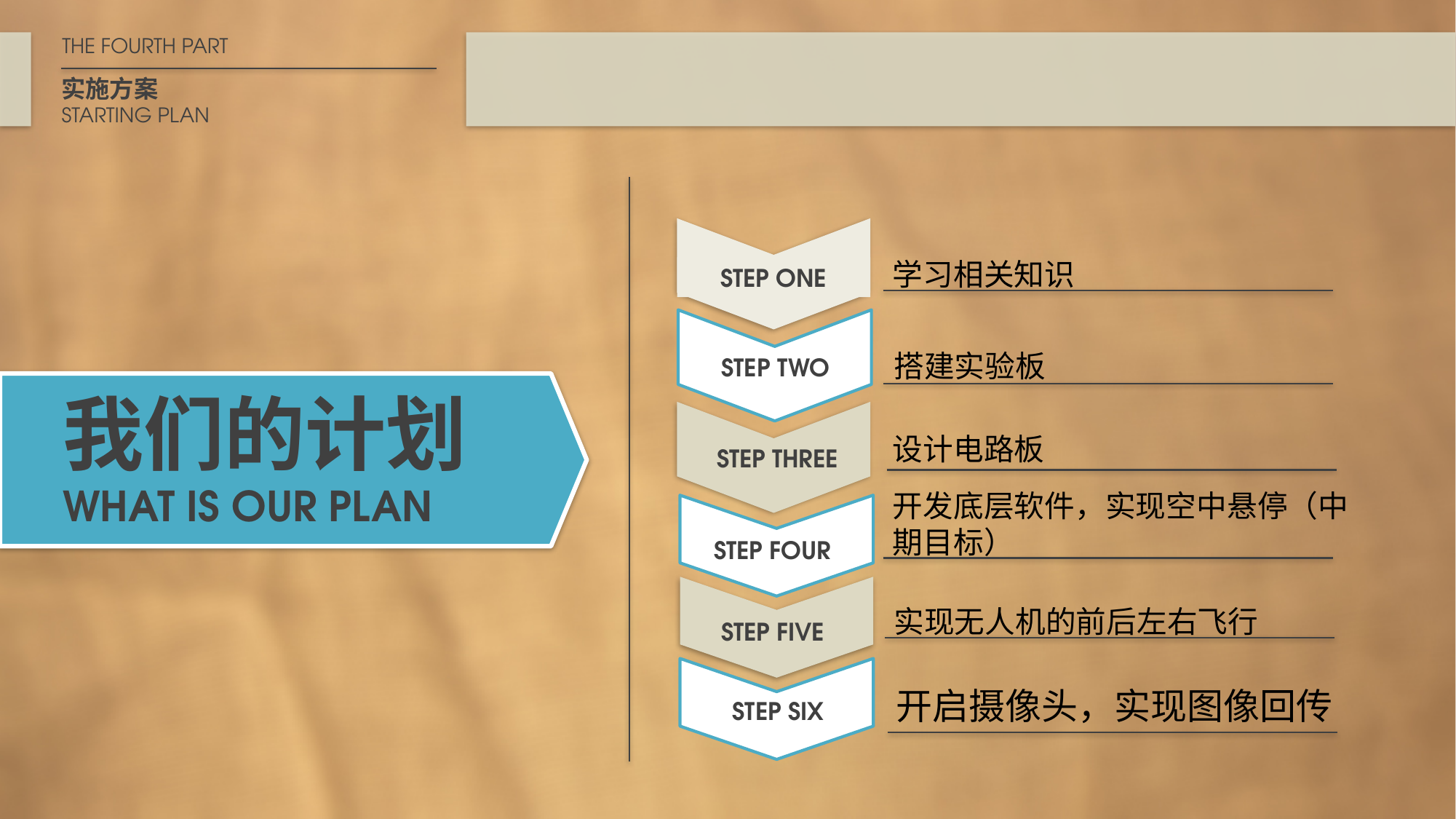

THE FOURTH PART
实施方案
STARTING PLAN

STEP ONE
学习相关知识

搭建实验板

STEP TWO

我们的计划
WHAT IS OUR PLAN
设计电路板
STEP THREE

开发底层软件，实现空中悬停（中期目标）

STEP FOUR

实现无人机的前后左右飞行
STEP FIVE

开启摄像头，实现图像回传
STEP SIX